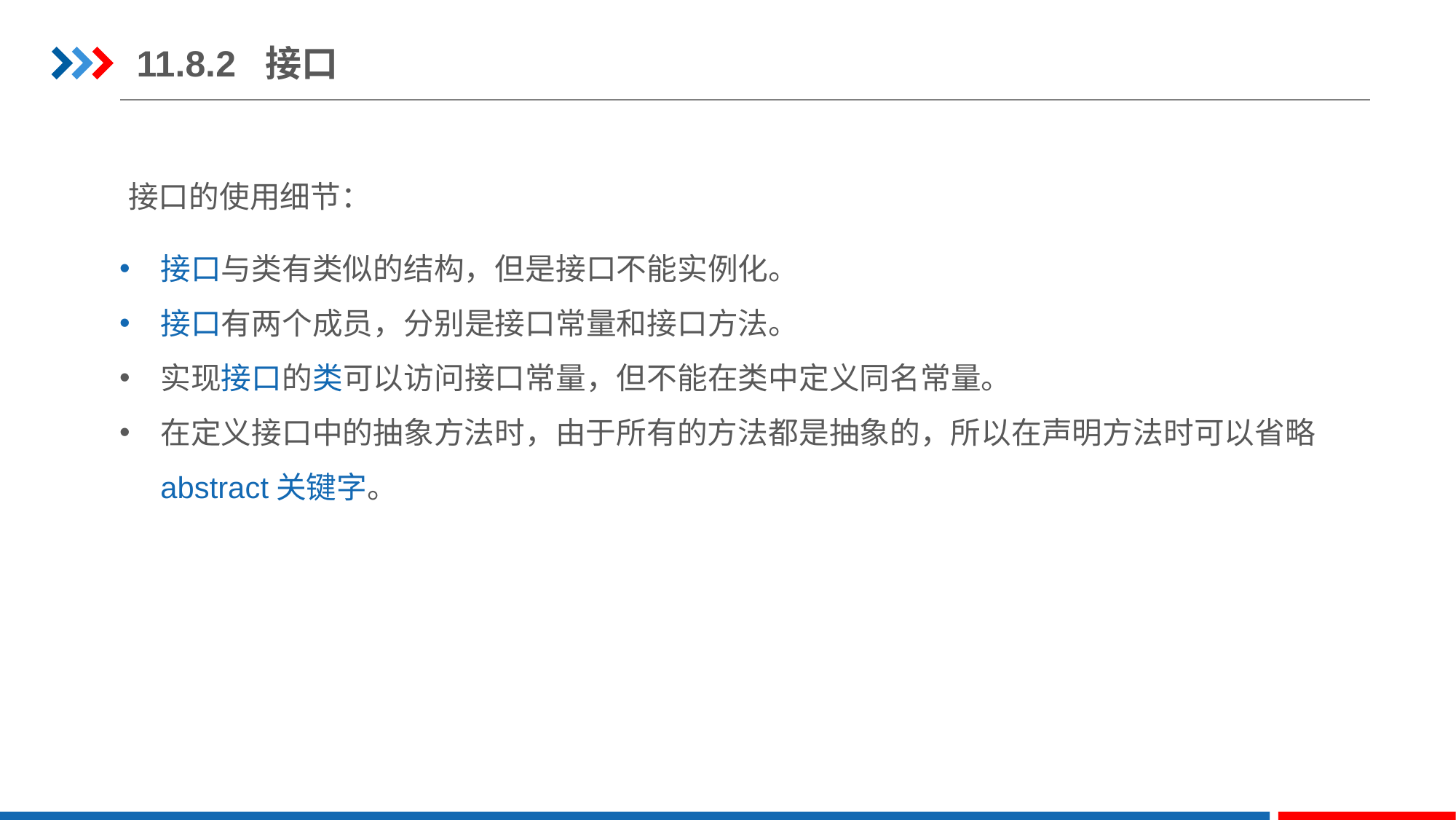

11.8.2  接口
接口的使用细节：
接口与类有类似的结构，但是接口不能实例化。
接口有两个成员，分别是接口常量和接口方法。
实现接口的类可以访问接口常量，但不能在类中定义同名常量。
在定义接口中的抽象方法时，由于所有的方法都是抽象的，所以在声明方法时可以省略abstract关键字。